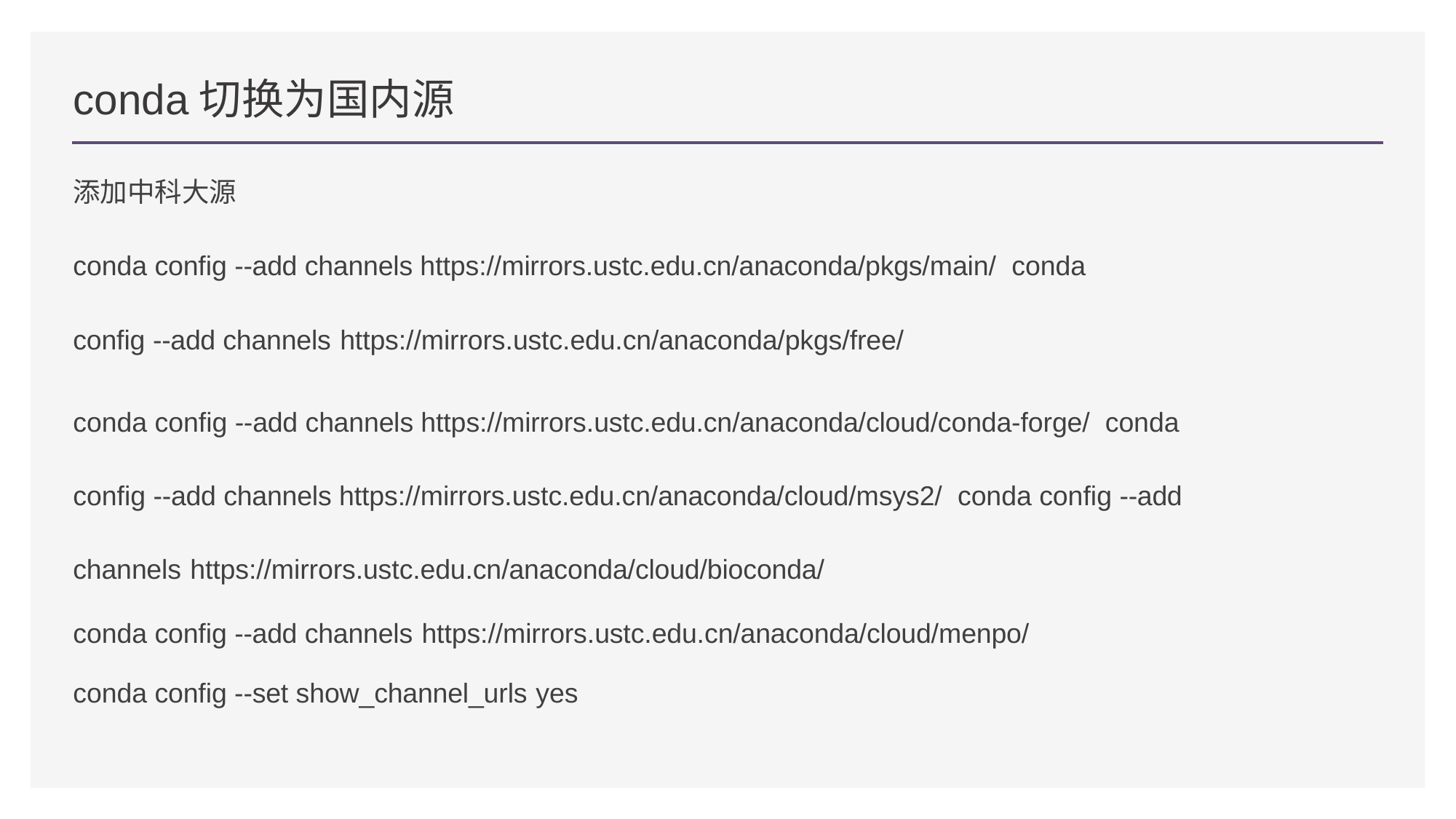

# conda切换为国内源
添加中科大源
conda config --add channels https://mirrors.ustc.edu.cn/anaconda/pkgs/main/  conda config --add channels https://mirrors.ustc.edu.cn/anaconda/pkgs/free/
conda config --add channels https://mirrors.ustc.edu.cn/anaconda/cloud/conda-forge/  conda config --add channels https://mirrors.ustc.edu.cn/anaconda/cloud/msys2/  conda config --add channels https://mirrors.ustc.edu.cn/anaconda/cloud/bioconda/
conda config --add channels https://mirrors.ustc.edu.cn/anaconda/cloud/menpo/

conda config --set show_channel_urls yes